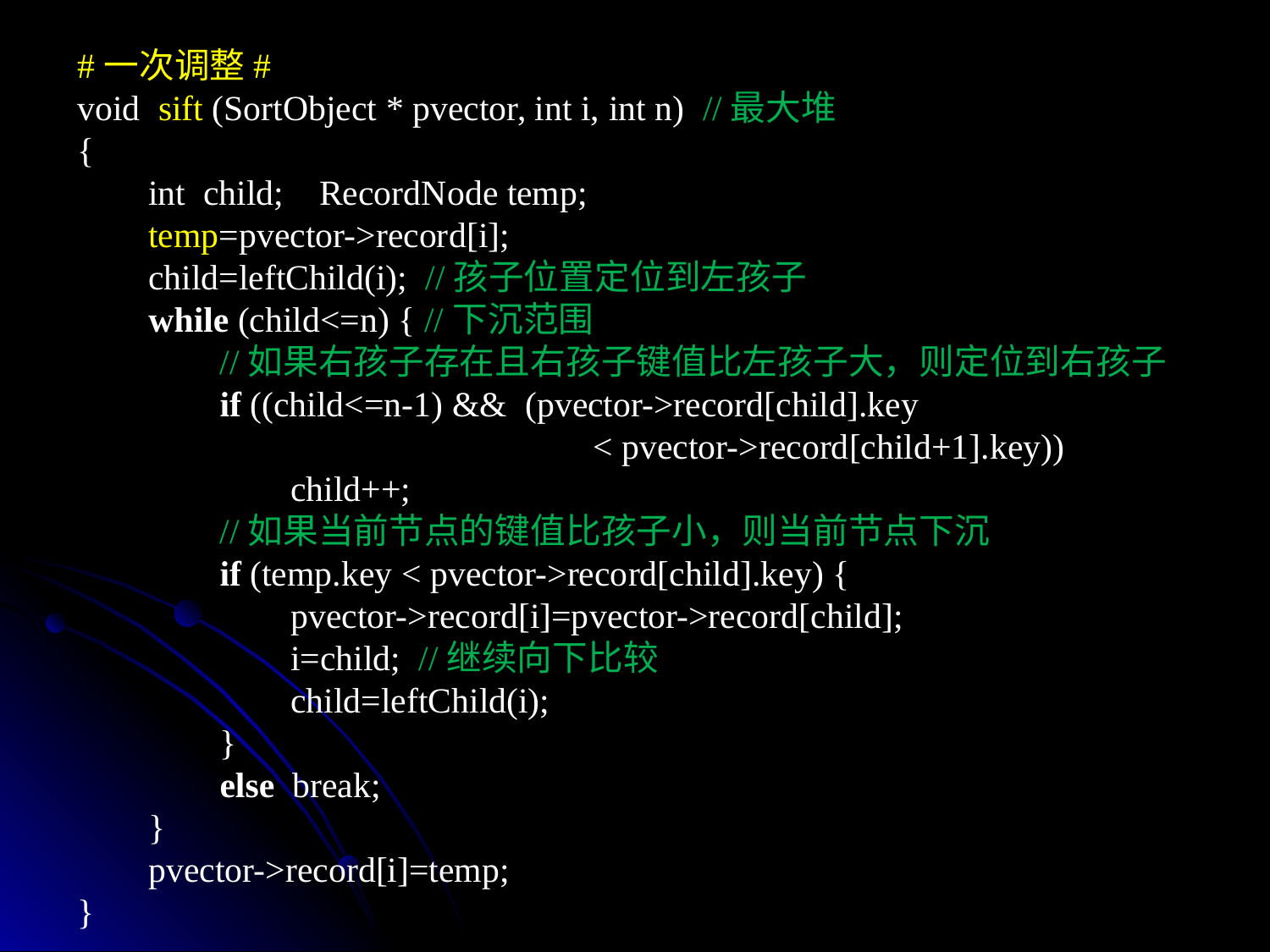

#一次调整#
void  sift (SortObject * pvector, int i, int n)  //最大堆
{
        int  child;    RecordNode temp;
        temp=pvector->record[i];
        child=leftChild(i);  //孩子位置定位到左孩子
        while (child<=n) { //下沉范围
                //如果右孩子存在且右孩子键值比左孩子大，则定位到右孩子
                if ((child<=n-1) &&  (pvector->record[child].key
                                                          < pvector->record[child+1].key))
                        child++;
                //如果当前节点的键值比孩子小，则当前节点下沉
                if (temp.key < pvector->record[child].key) {
                        pvector->record[i]=pvector->record[child];
                        i=child;  //继续向下比较
                        child=leftChild(i);
                }
                else  break;
        }
        pvector->record[i]=temp;
}